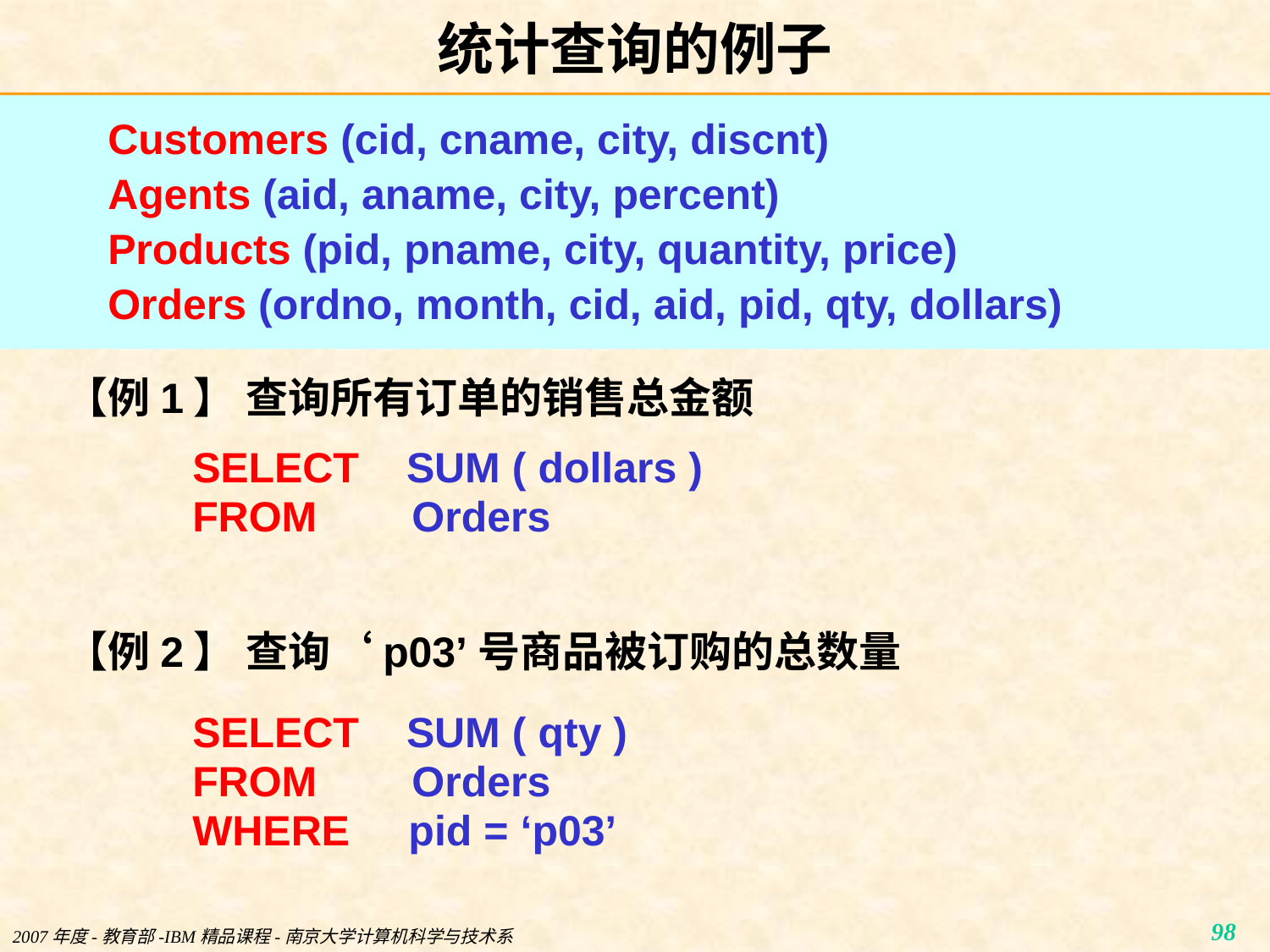

# 统计查询的例子

Customers (cid, cname, city, discnt)
Agents (aid, aname, city, percent)
Products (pid, pname, city, quantity, price)
Orders (ordno, month, cid, aid, pid, qty, dollars)
【例1】 查询所有订单的销售总金额
SELECT    SUM ( dollars )
FROM        Orders
【例2】 查询‘p03’号商品被订购的总数量
SELECT    SUM ( qty )
FROM        Orders
WHERE     pid = ‘p03’
98
2007年度-教育部-IBM精品课程-南京大学计算机科学与技术系